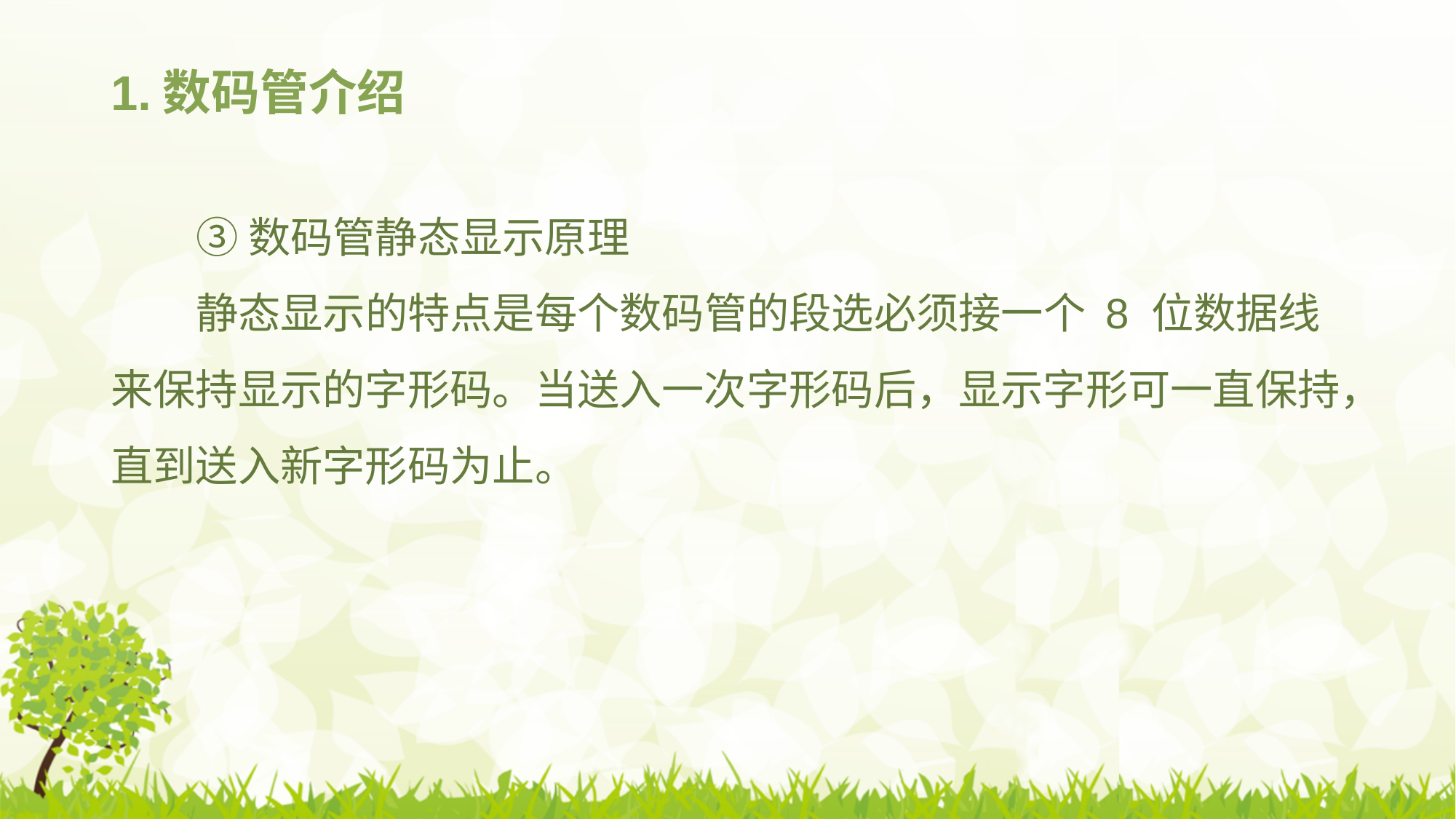

# 1.数码管介绍
③数码管静态显示原理
静态显示的特点是每个数码管的段选必须接一个 8 位数据线来保持显示的字形码。当送入一次字形码后，显示字形可一直保持，直到送入新字形码为止。